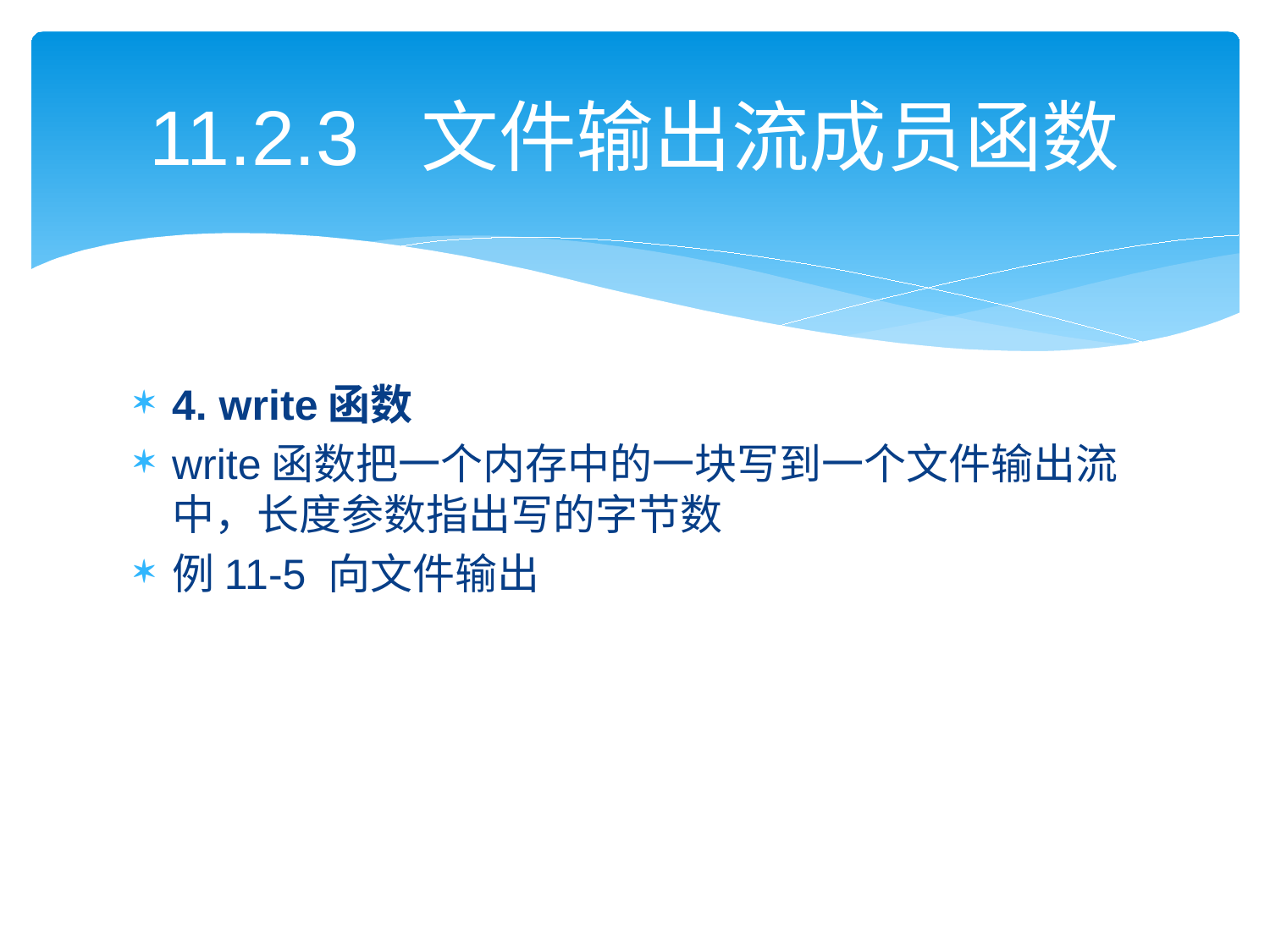

# 11.2.3  文件输出流成员函数
4. write函数
write函数把一个内存中的一块写到一个文件输出流中，长度参数指出写的字节数
例11-5 向文件输出